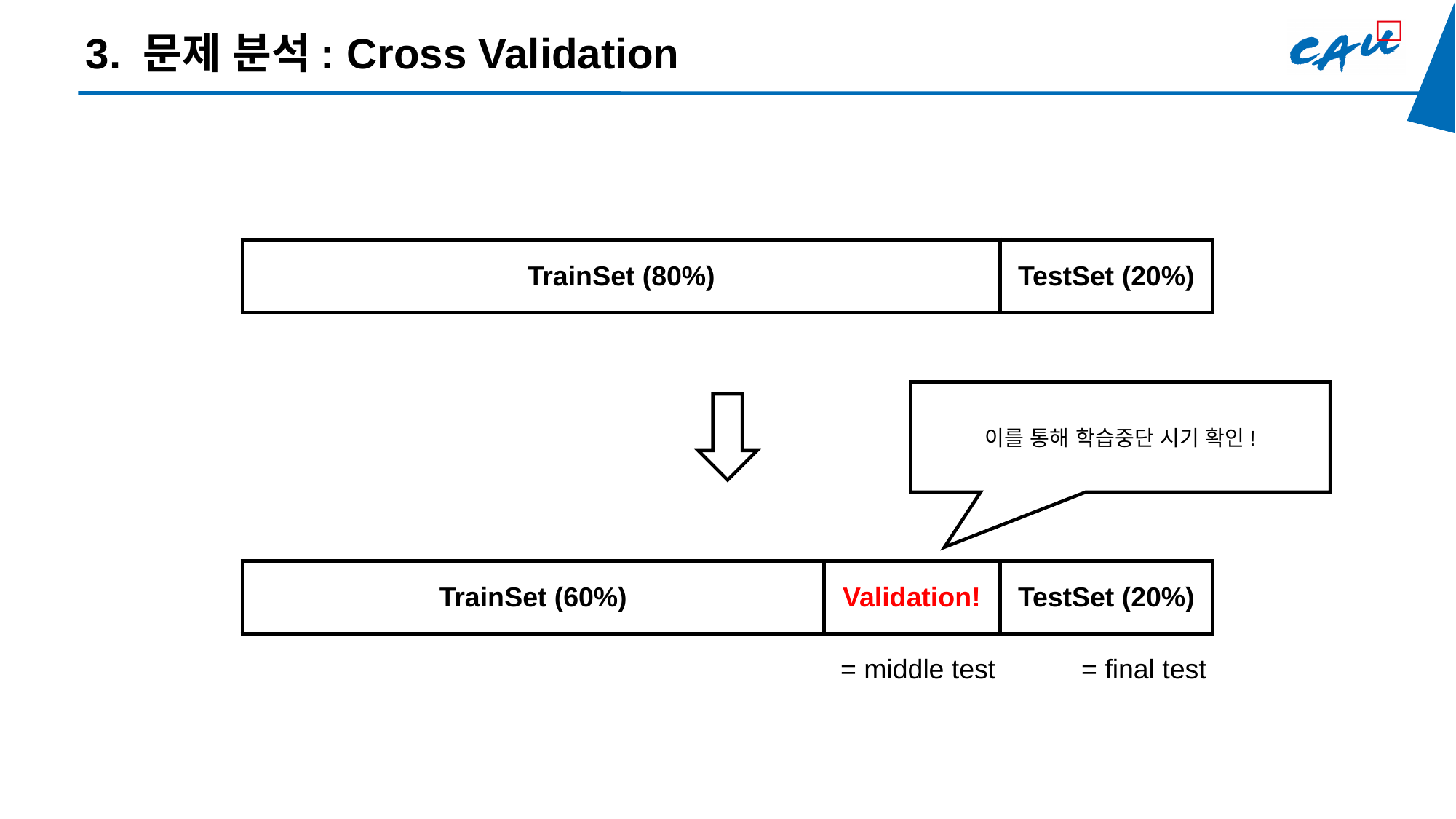

3. 문제 분석: Cross Validation
| TrainSet (80%) | TestSet (20%) |
| --- | --- |
이를 통해 학습중단 시기 확인!

| TrainSet (60%) | Validation! | TestSet (20%) |
| --- | --- | --- |
= middle test
= final test